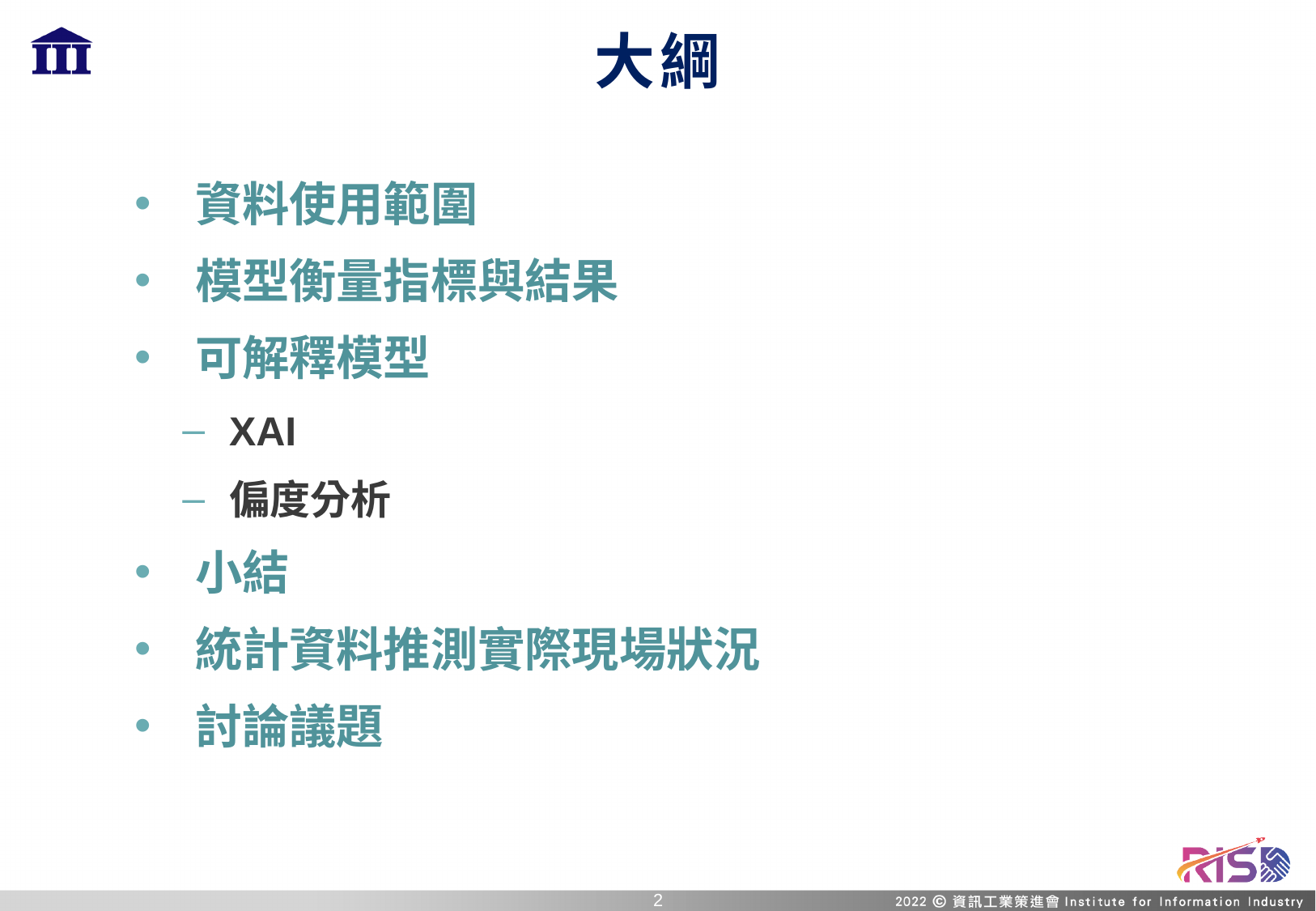

大綱
資料使用範圍
模型衡量指標與結果
可解釋模型
XAI
偏度分析
小結
統計資料推測實際現場狀況
討論議題
2